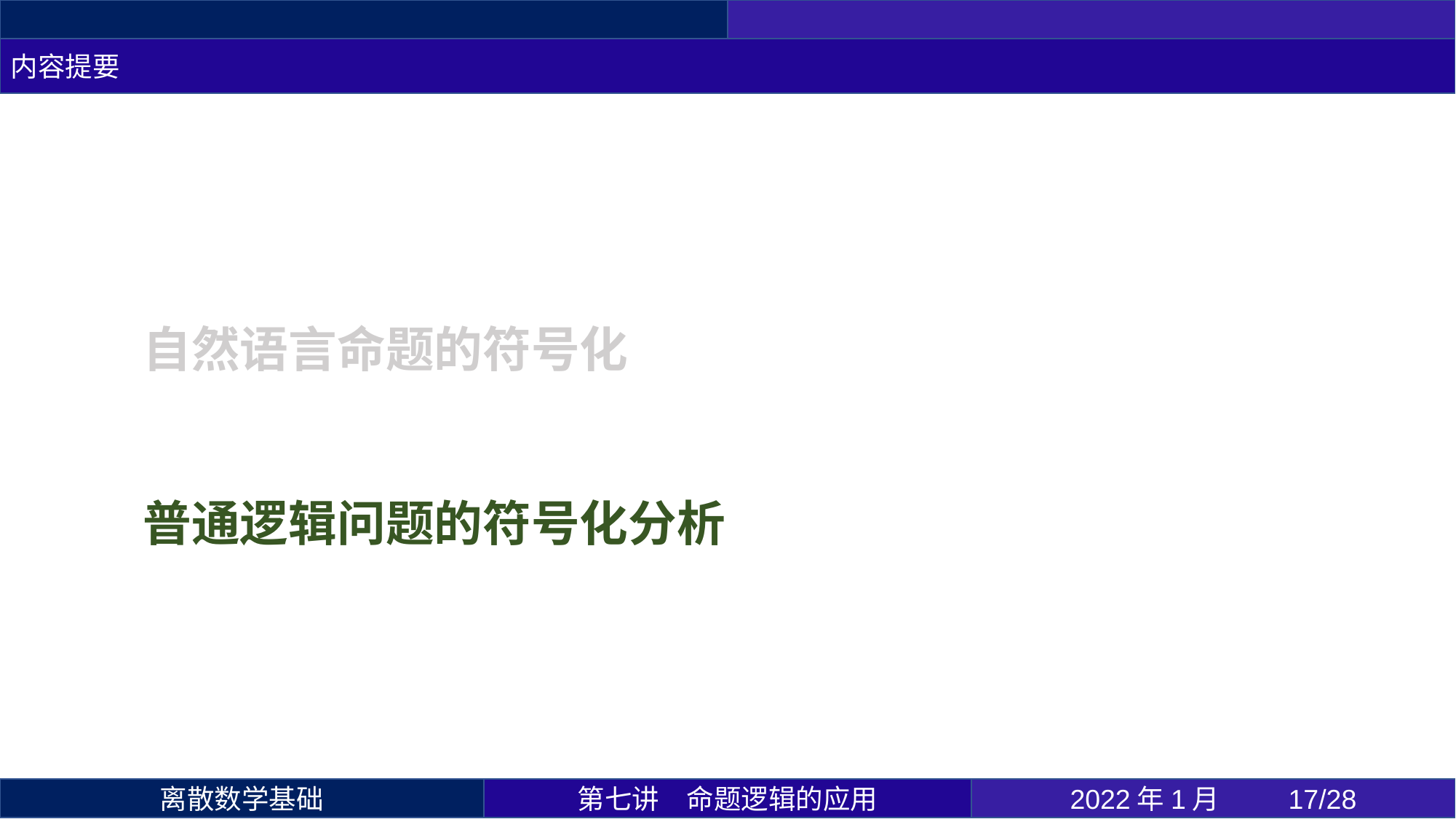

内容提要
自然语言命题的符号化
普通逻辑问题的符号化分析
第七讲	命题逻辑的应用
2022年1月 	17/28
离散数学基础